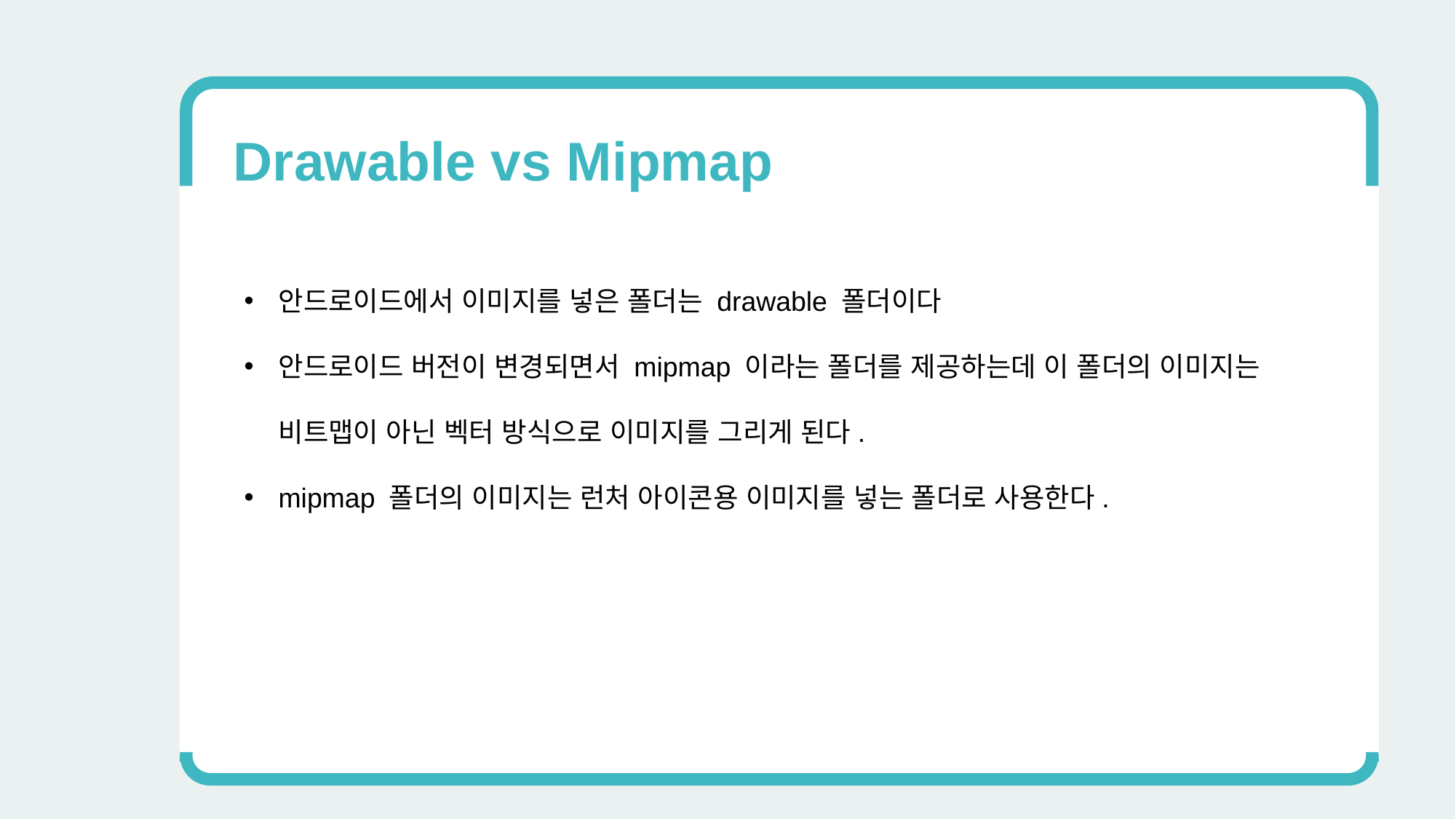

Drawable vs Mipmap

안드로이드에서 이미지를 넣은 폴더는 drawable 폴더이다
안드로이드 버전이 변경되면서 mipmap 이라는 폴더를 제공하는데 이 폴더의 이미지는 비트맵이 아닌 벡터 방식으로 이미지를 그리게 된다.
mipmap 폴더의 이미지는 런처 아이콘용 이미지를 넣는 폴더로 사용한다.